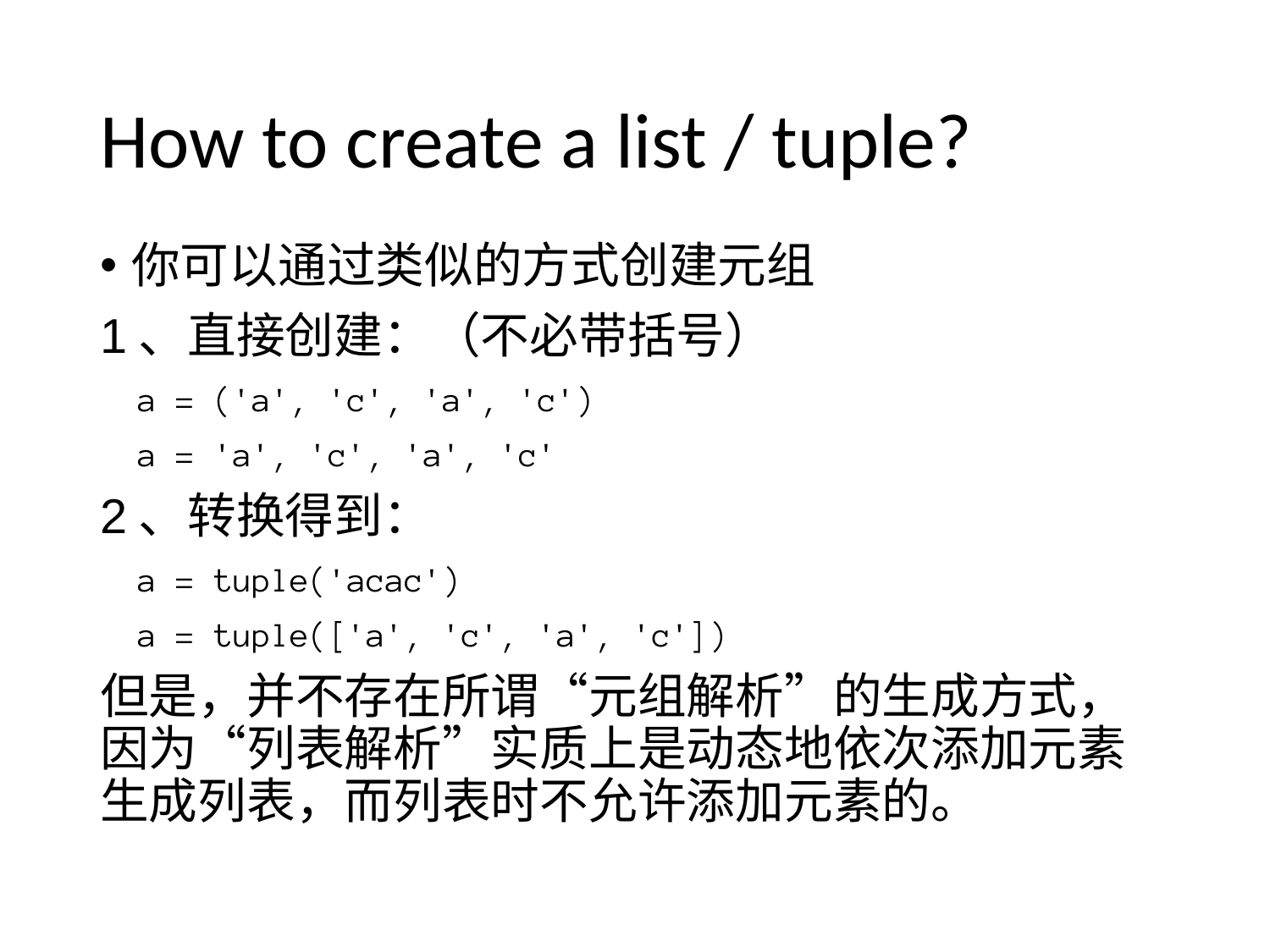

# How to create a list / tuple?
你可以通过类似的方式创建元组
1、直接创建：（不必带括号）
  a = ('a', 'c', 'a', 'c')
  a = 'a', 'c', 'a', 'c'
2、转换得到：
  a = tuple('acac')
  a = tuple(['a', 'c', 'a', 'c'])
但是，并不存在所谓“元组解析”的生成方式，因为“列表解析”实质上是动态地依次添加元素生成列表，而列表时不允许添加元素的。